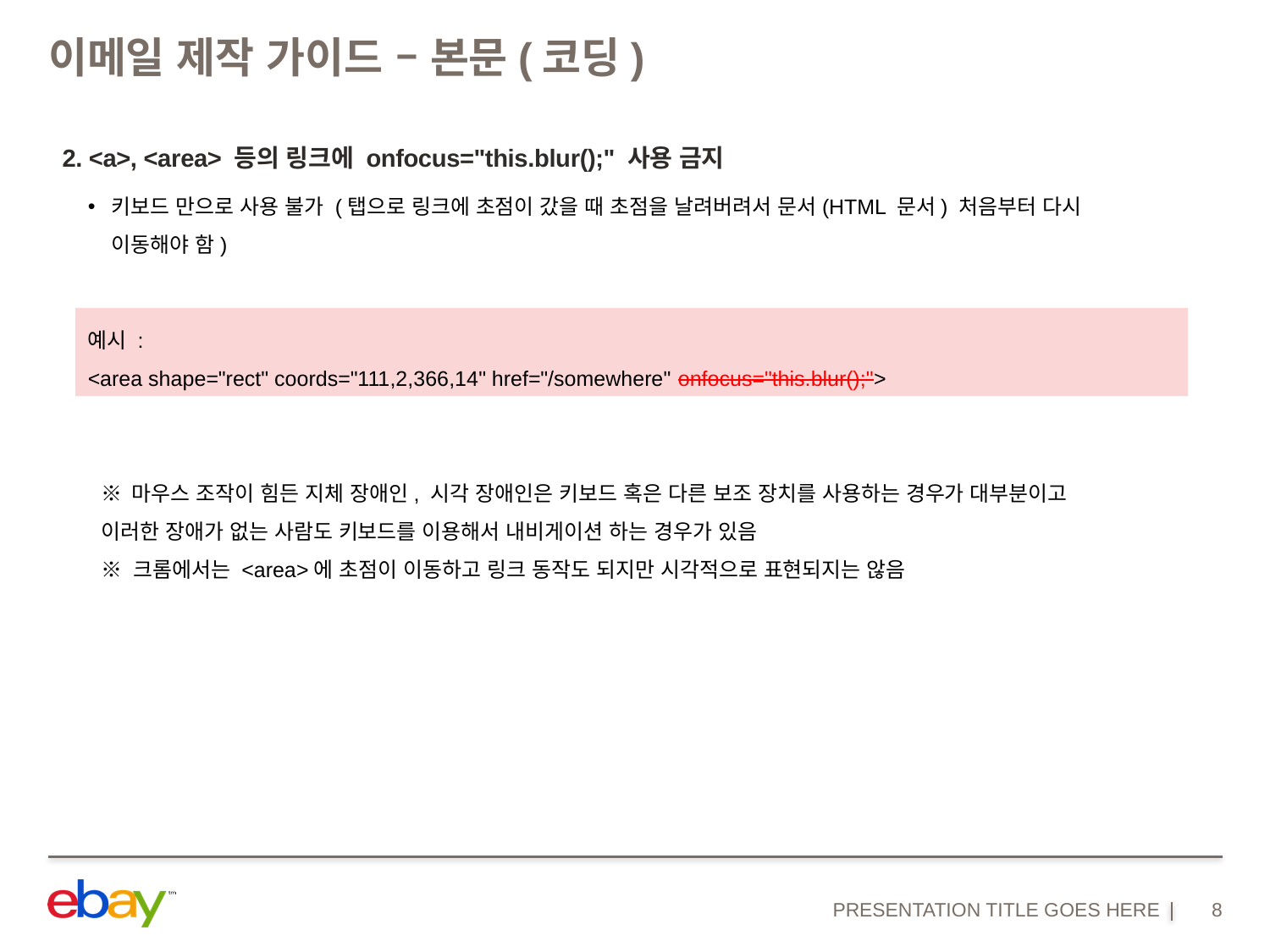

# 이메일 제작 가이드 – 본문(코딩)
2. <a>, <area> 등의 링크에 onfocus="this.blur();" 사용 금지
키보드 만으로 사용 불가 (탭으로 링크에 초점이 갔을 때 초점을 날려버려서 문서(HTML 문서) 처음부터 다시 이동해야 함)
예시 :
<area shape="rect" coords="111,2,366,14" href="/somewhere" onfocus="this.blur();">
※ 마우스 조작이 힘든 지체 장애인, 시각 장애인은 키보드 혹은 다른 보조 장치를 사용하는 경우가 대부분이고 이러한 장애가 없는 사람도 키보드를 이용해서 내비게이션 하는 경우가 있음
※ 크롬에서는 <area>에 초점이 이동하고 링크 동작도 되지만 시각적으로 표현되지는 않음
PRESENTATION TITLE GOES HERE
8